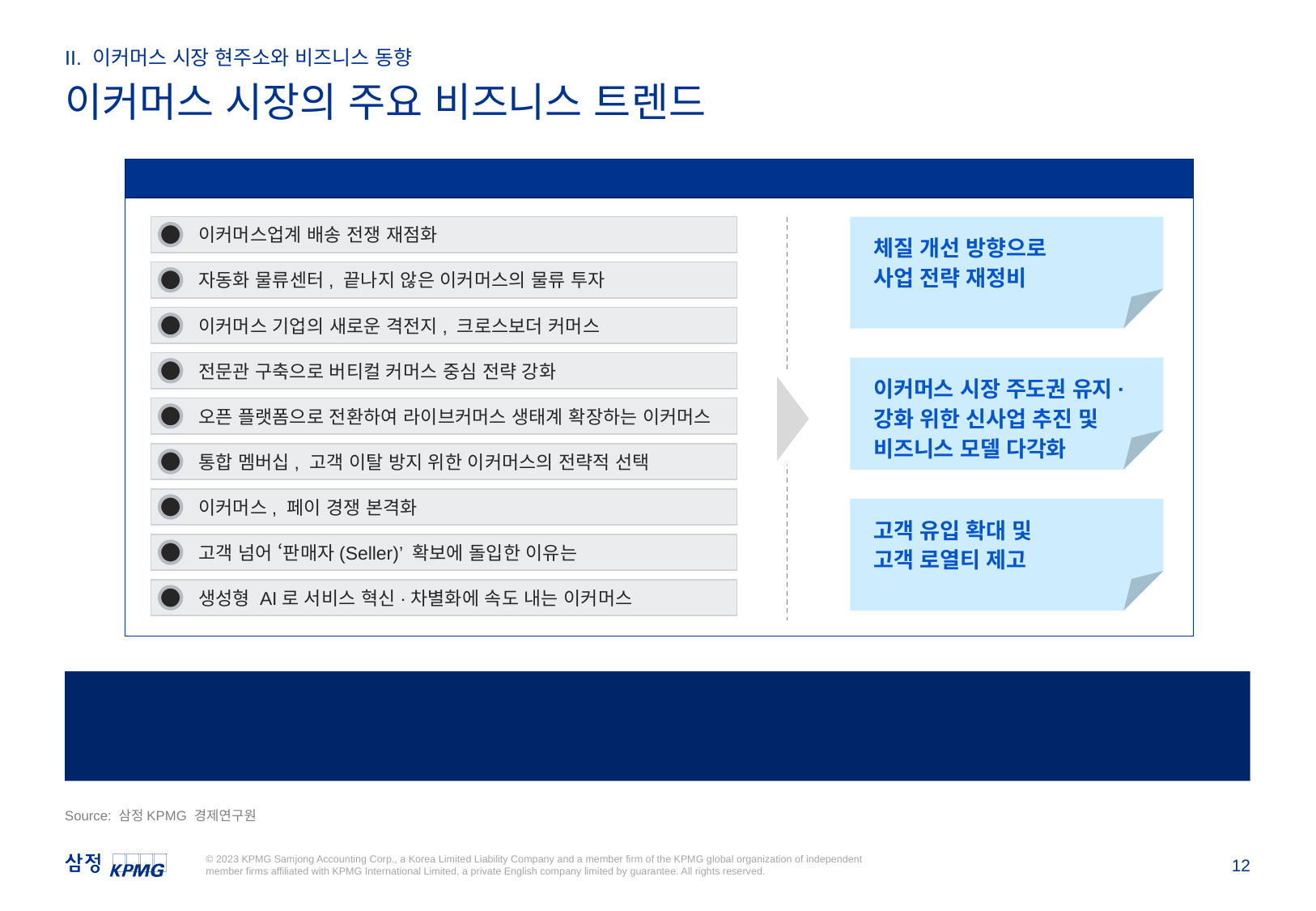

II. 이커머스 시장 현주소와 비즈니스 동향
이커머스 시장의 주요 비즈니스 트렌드
이커머스 시장의 주요 비즈니스 트렌드와 주요 이슈

이커머스업계 배송 전쟁 재점화
1
2
3
4
5
6
7
8
9
자동화 물류센터, 끝나지 않은 이커머스의 물류 투자
이커머스 기업의 새로운 격전지, 크로스보더 커머스
전문관 구축으로 버티컬 커머스 중심 전략 강화
오픈 플랫폼으로 전환하여 라이브커머스 생태계 확장하는 이커머스
통합 멤버십, 고객 이탈 방지 위한 이커머스의 전략적 선택
이커머스, 페이 경쟁 본격화
고객 넘어 ‘판매자(Seller)’ 확보에 돌입한 이유는
생성형 AI로 서비스 혁신·차별화에 속도 내는 이커머스

체질 개선 방향으로
사업 전략 재정비
이커머스 시장 주도권 유지·강화 위한 신사업 추진 및 비즈니스 모델 다각화
고객 유입 확대 및
고객 로열티 제고
이커머스 시장 경쟁 구도가 복잡한 양상으로 확산. 기업들은 배송, 통합 멤버십, 크로스보더 커머스, 페이 등 사업 전략 재정비에 주력하며
고객을 락인(Lock-in)하고 수익성을 개선하기 위한 노력을 강화 중
일부 기업은 물류센터 자동화, 생성형 AI 기반 혁신 서비스, 판매자(Seller) 대상 솔루션을 강화하며 차별화 및 주도권 확보에 힘쓰는 모습
Source: 삼정KPMG 경제연구원